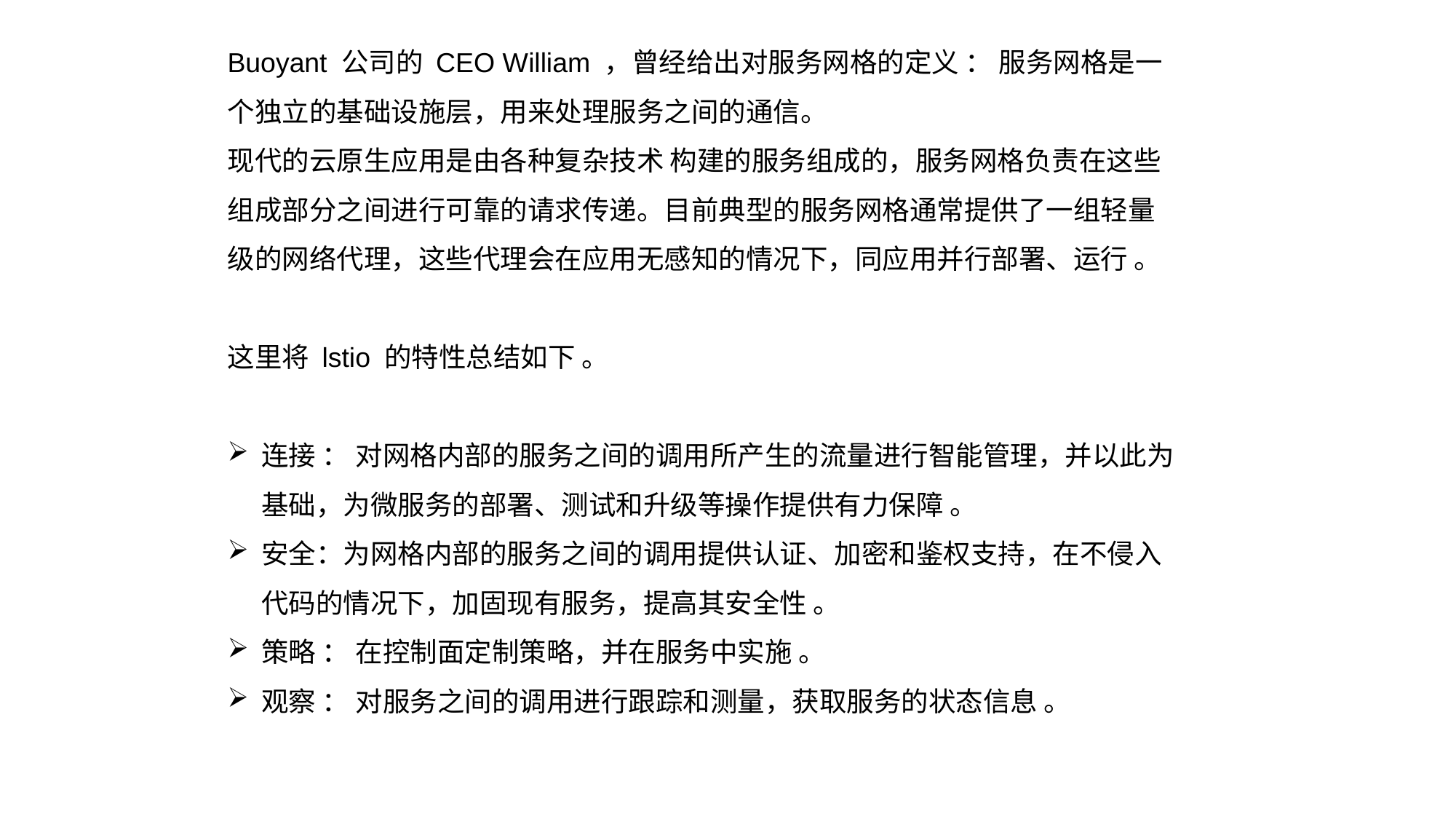

Buoyant 公司的 CEO William ，曾经给出对服务网格的定义 ： 服务网格是一个独立的基础设施层，用来处理服务之间的通信。
现代的云原生应用是由各种复杂技术 构建的服务组成的，服务网格负责在这些组成部分之间进行可靠的请求传递。目前典型的服务网格通常提供了一组轻量级的网络代理，这些代理会在应用无感知的情况下，同应用并行部署、运行 。

这里将 lstio 的特性总结如下 。

连接 ： 对网格内部的服务之间的调用所产生的流量进行智能管理，并以此为基础，为微服务的部署、测试和升级等操作提供有力保障 。
安全：为网格内部的服务之间的调用提供认证、加密和鉴权支持，在不侵入代码的情况下，加固现有服务，提高其安全性 。
策略 ： 在控制面定制策略，并在服务中实施 。
观察 ： 对服务之间的调用进行跟踪和测量，获取服务的状态信息 。